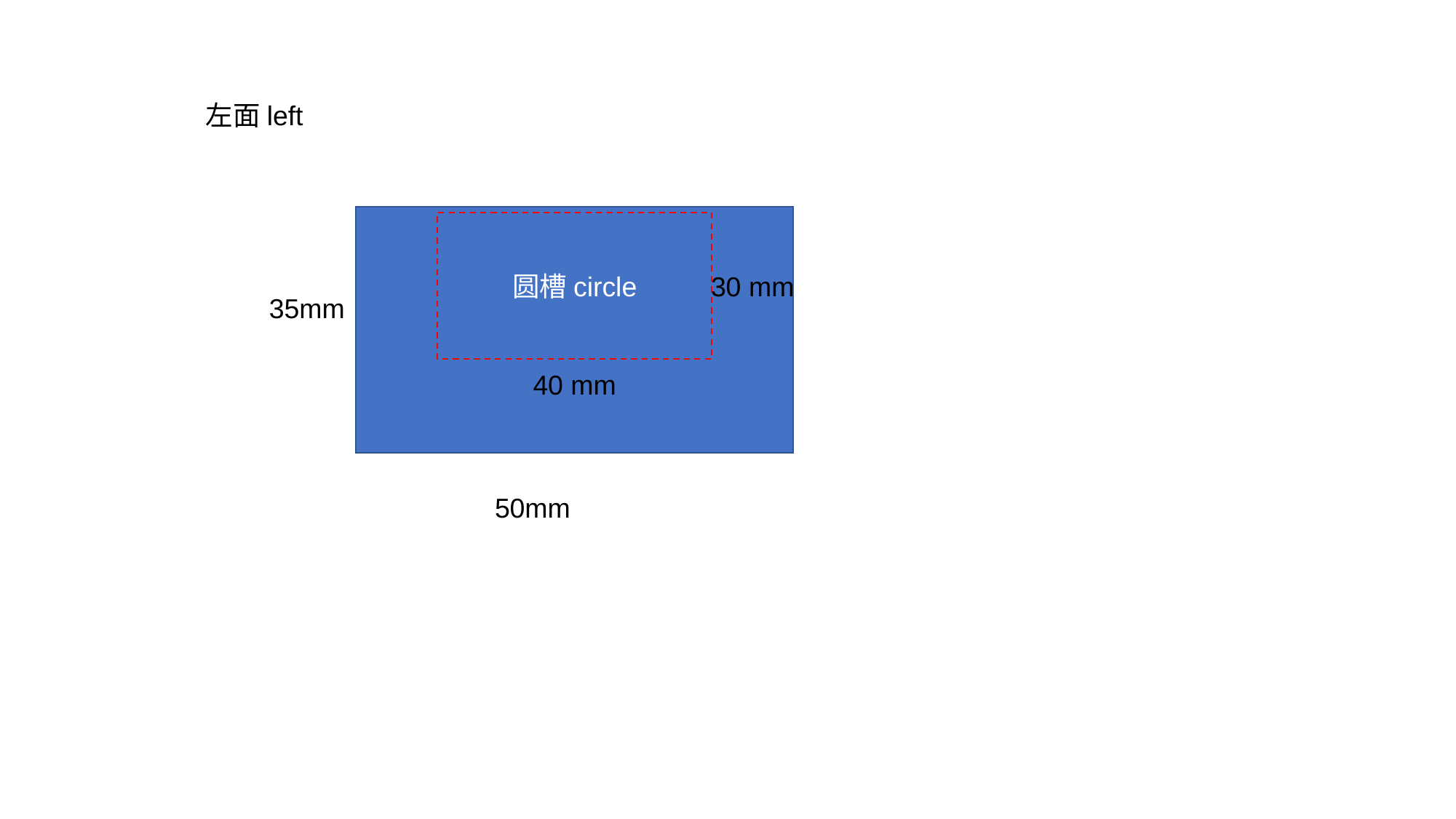

左面left

圆槽circle
30 mm
35mm
40 mm
50mm